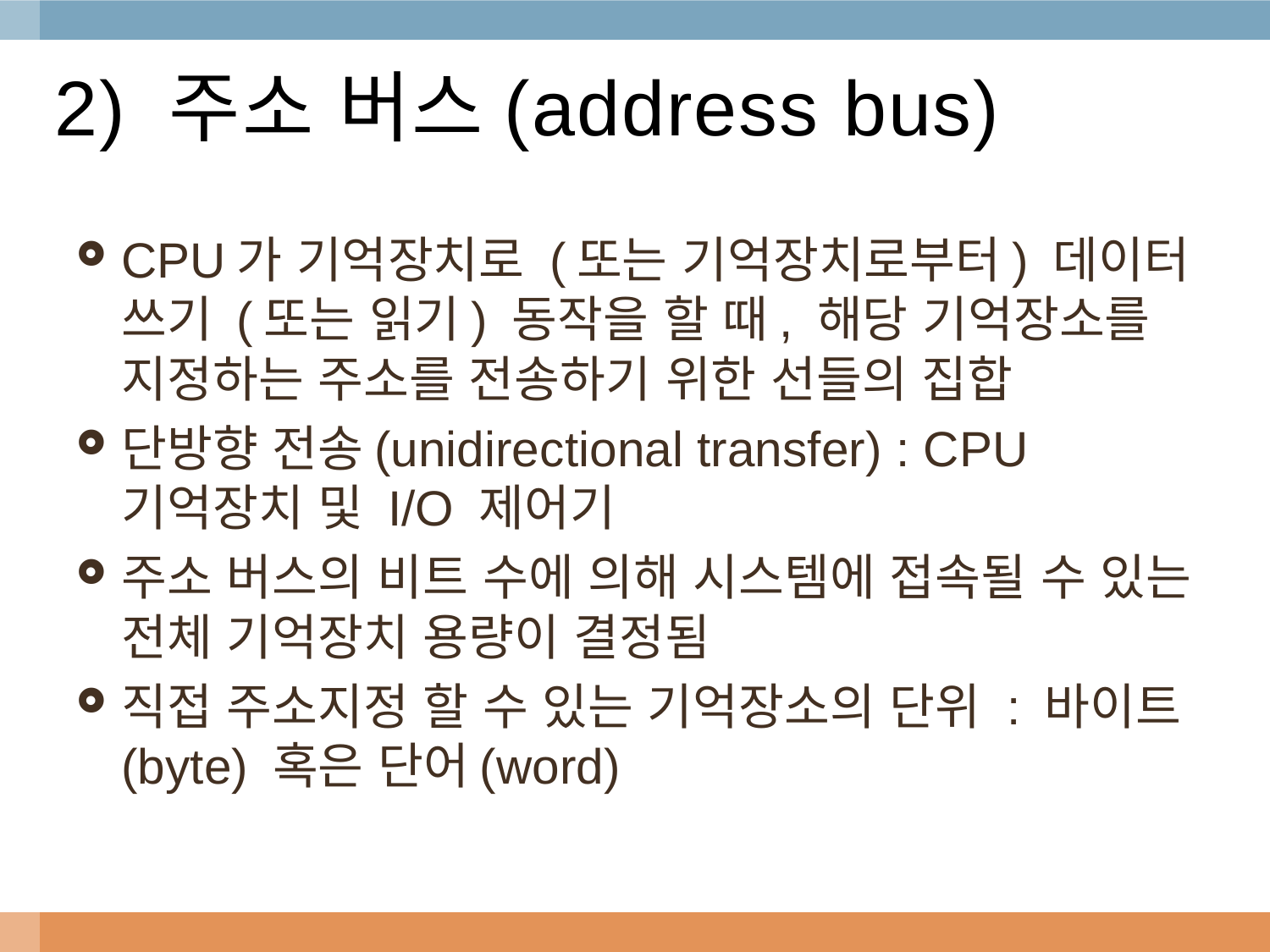

# 2) 주소 버스(address bus)
CPU가 기억장치로 (또는 기억장치로부터) 데이터 쓰기 (또는 읽기) 동작을 할 때, 해당 기억장소를 지정하는 주소를 전송하기 위한 선들의 집합
단방향 전송(unidirectional transfer) : CPU 기억장치 및 I/O 제어기
주소 버스의 비트 수에 의해 시스템에 접속될 수 있는 전체 기억장치 용량이 결정됨
직접 주소지정 할 수 있는 기억장소의 단위 : 바이트(byte) 혹은 단어(word)